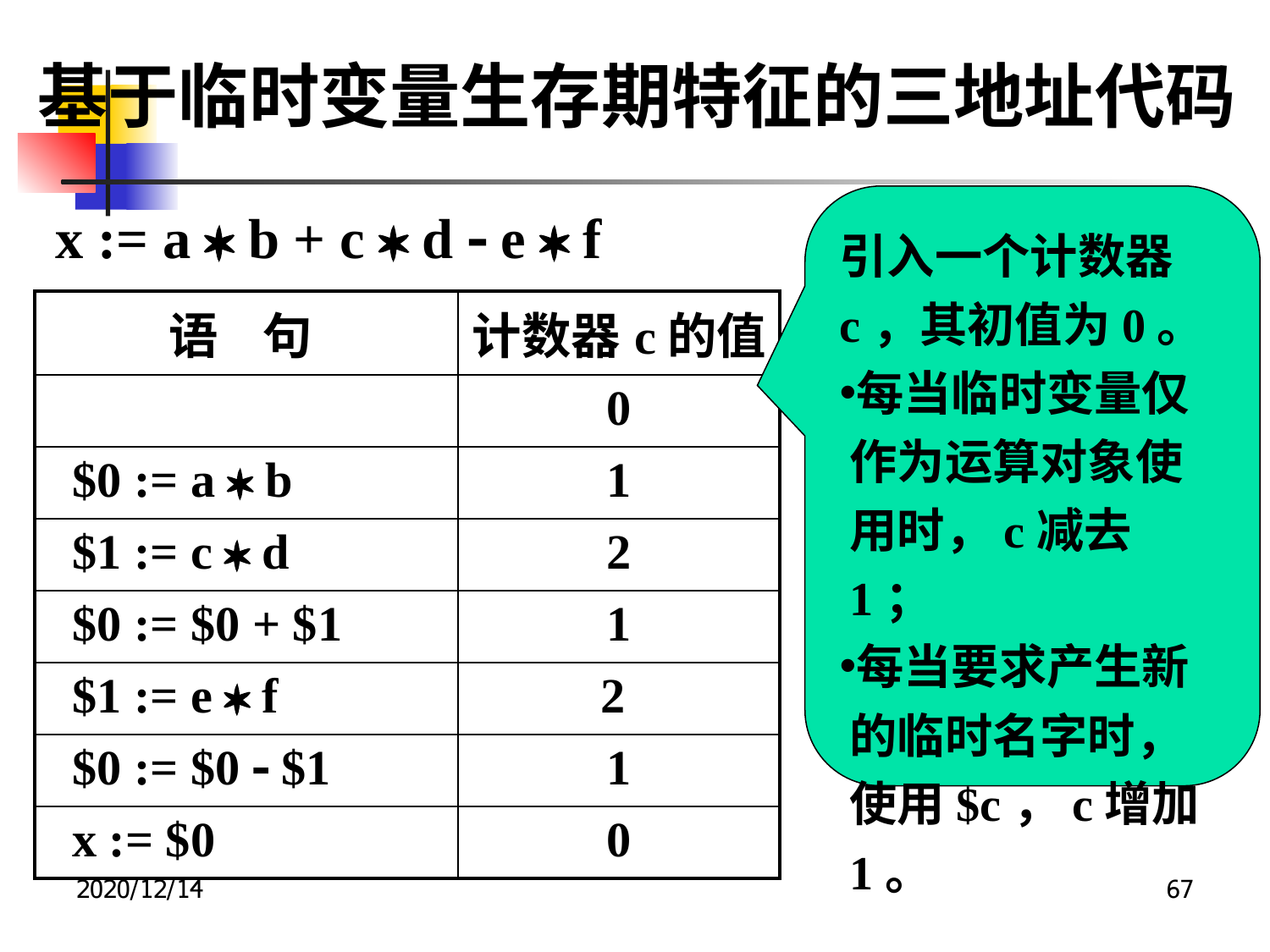

基于临时变量生存期特征的三地址代码
引入一个计数器c，其初值为0。
每当临时变量仅作为运算对象使用时，c减去1；
每当要求产生新的临时名字时，使用$c，c增加1。

x := a ∗ b + c ∗ d − e ∗ f

| 语 句 | 计数器c的值 |
| --- | --- |
|  | 0 |
| $0 := a ∗ b | 1 |
| $1 := c ∗ d | 2 |
| $0 := $0 + $1 | 1 |
| $1 := e ∗ f | 2 |
| $0 := $0 − $1 | 1 |
| x := $0 | 0 |
2020/12/14
67